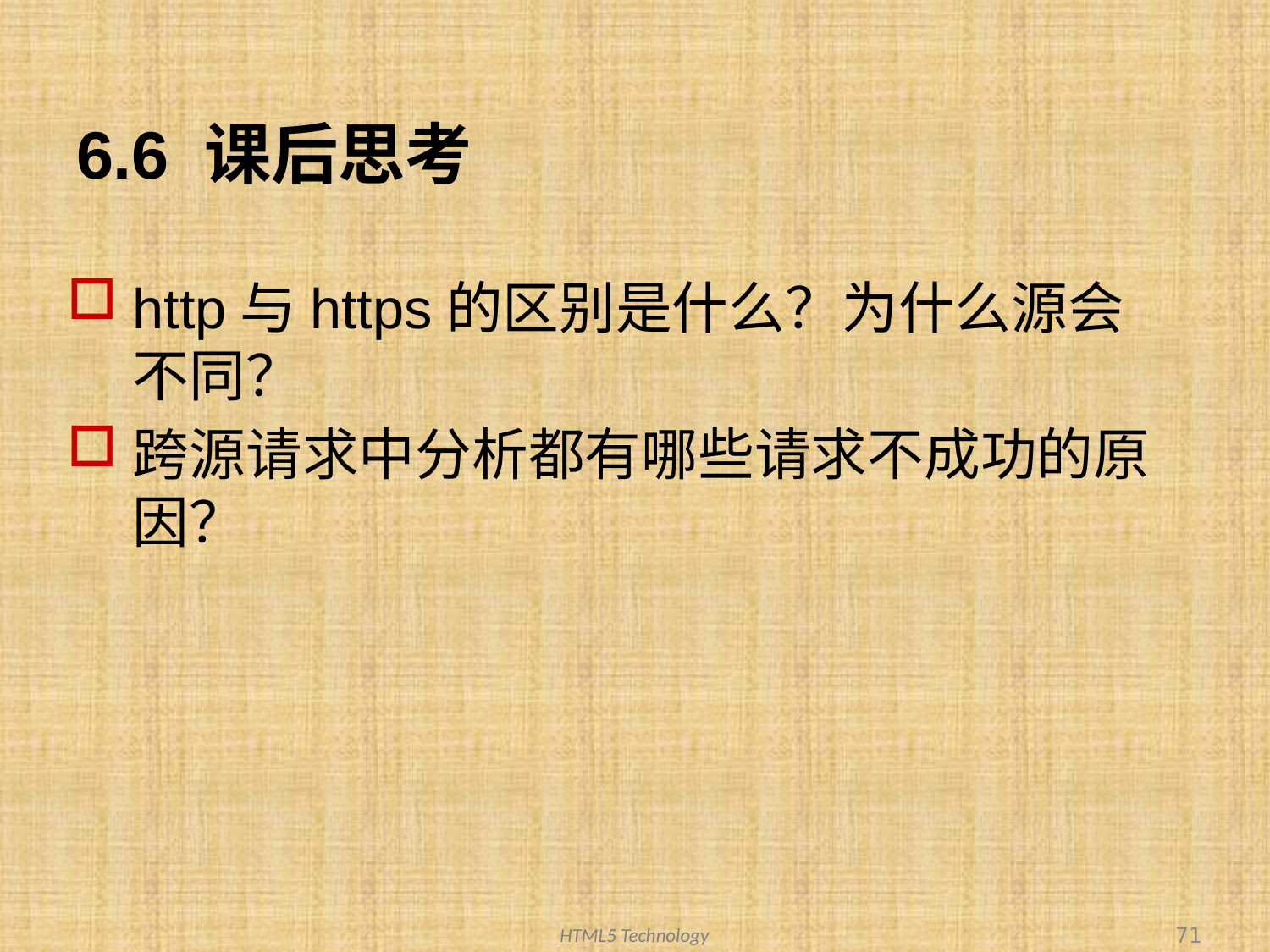

# 6.6 课后思考
http与https的区别是什么？为什么源会不同？
跨源请求中分析都有哪些请求不成功的原因？

71
HTML5 Technology